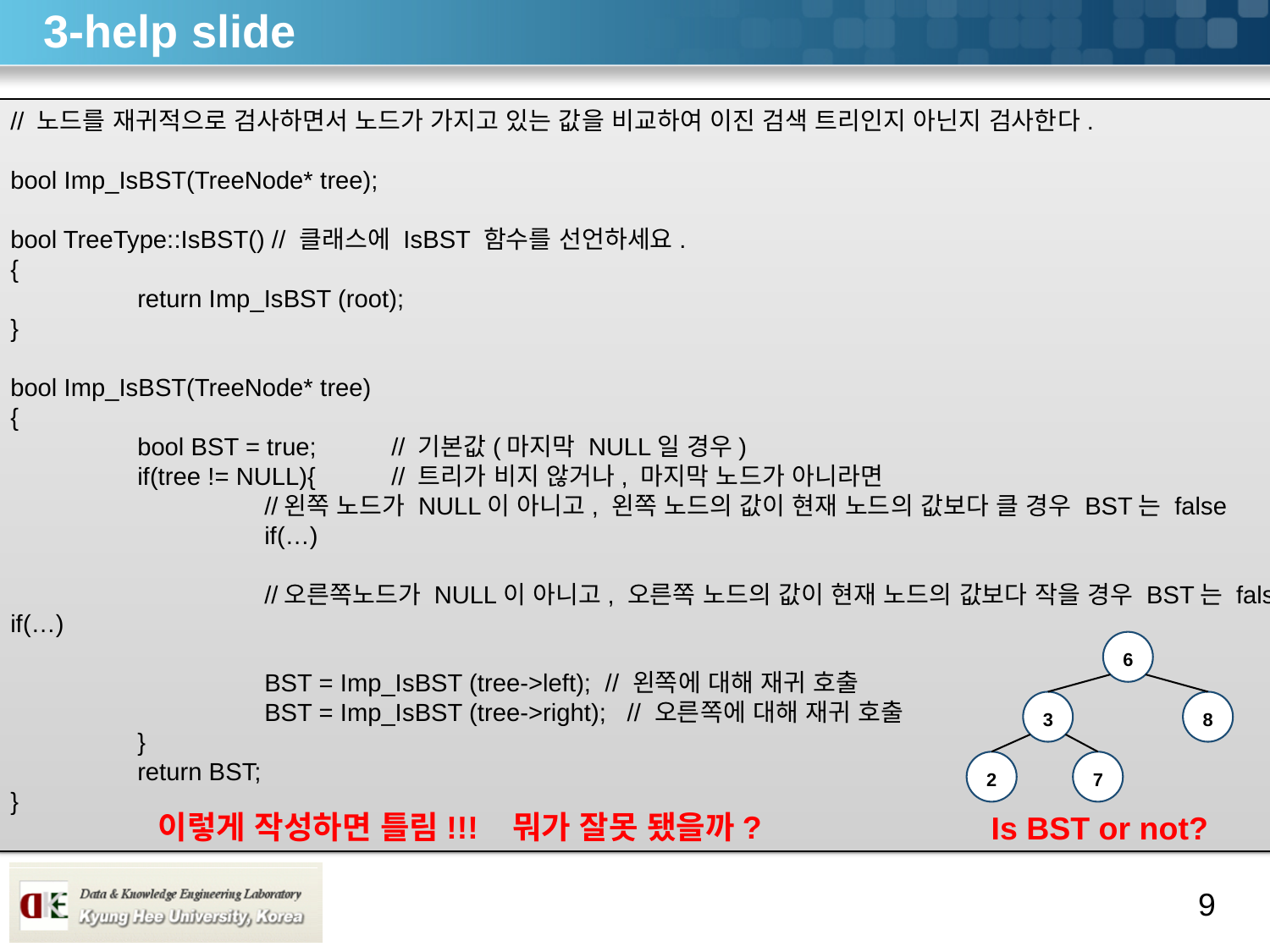

# 3-help slide
// 노드를 재귀적으로 검사하면서 노드가 가지고 있는 값을 비교하여 이진 검색 트리인지 아닌지 검사한다.

bool Imp_IsBST(TreeNode* tree);

bool TreeType::IsBST() // 클래스에 IsBST 함수를 선언하세요.
{
	return Imp_IsBST (root);
}

bool Imp_IsBST(TreeNode* tree)
{
	bool BST = true;	// 기본값(마지막 NULL일 경우)
	if(tree != NULL){	// 트리가 비지 않거나, 마지막 노드가 아니라면
		//왼쪽 노드가 NULL이 아니고, 왼쪽 노드의 값이 현재 노드의 값보다 클 경우 BST는 false
		if(…)

		//오른쪽노드가 NULL이 아니고, 오른쪽 노드의 값이 현재 노드의 값보다 작을 경우 BST는 false
if(…)

		BST = Imp_IsBST (tree->left);  // 왼쪽에 대해 재귀 호출
		BST = Imp_IsBST (tree->right);   // 오른쪽에 대해 재귀 호출
	}
	return BST;
}

6
3
8
2
7
이렇게 작성하면 틀림!!!   뭐가 잘못 됐을까?
Is BST or not?